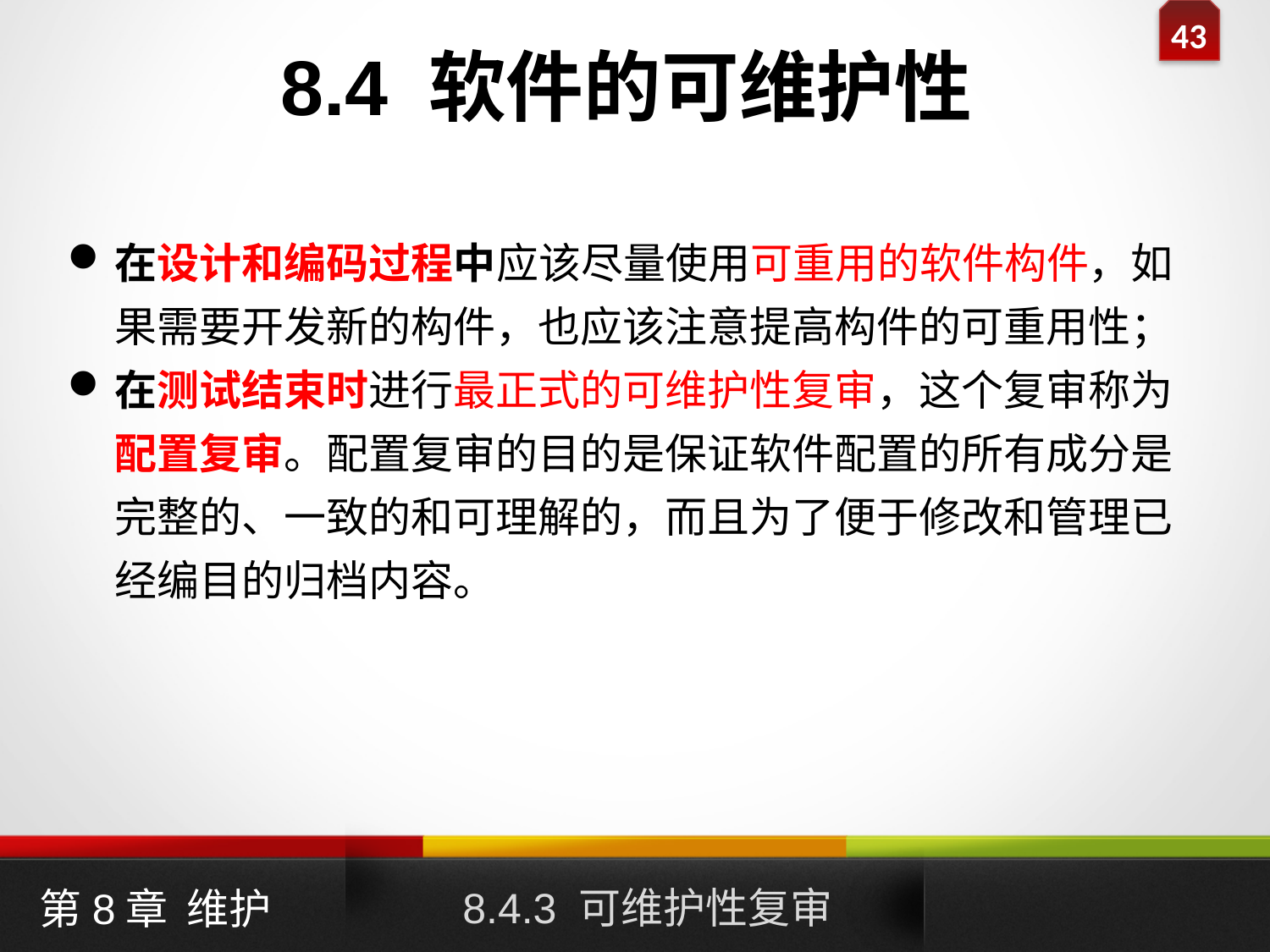

8.4 软件的可维护性

在设计和编码过程中应该尽量使用可重用的软件构件，如果需要开发新的构件，也应该注意提高构件的可重用性；
在测试结束时进行最正式的可维护性复审，这个复审称为配置复审。配置复审的目的是保证软件配置的所有成分是完整的、一致的和可理解的，而且为了便于修改和管理已经编目的归档内容。
8.4.3 可维护性复审